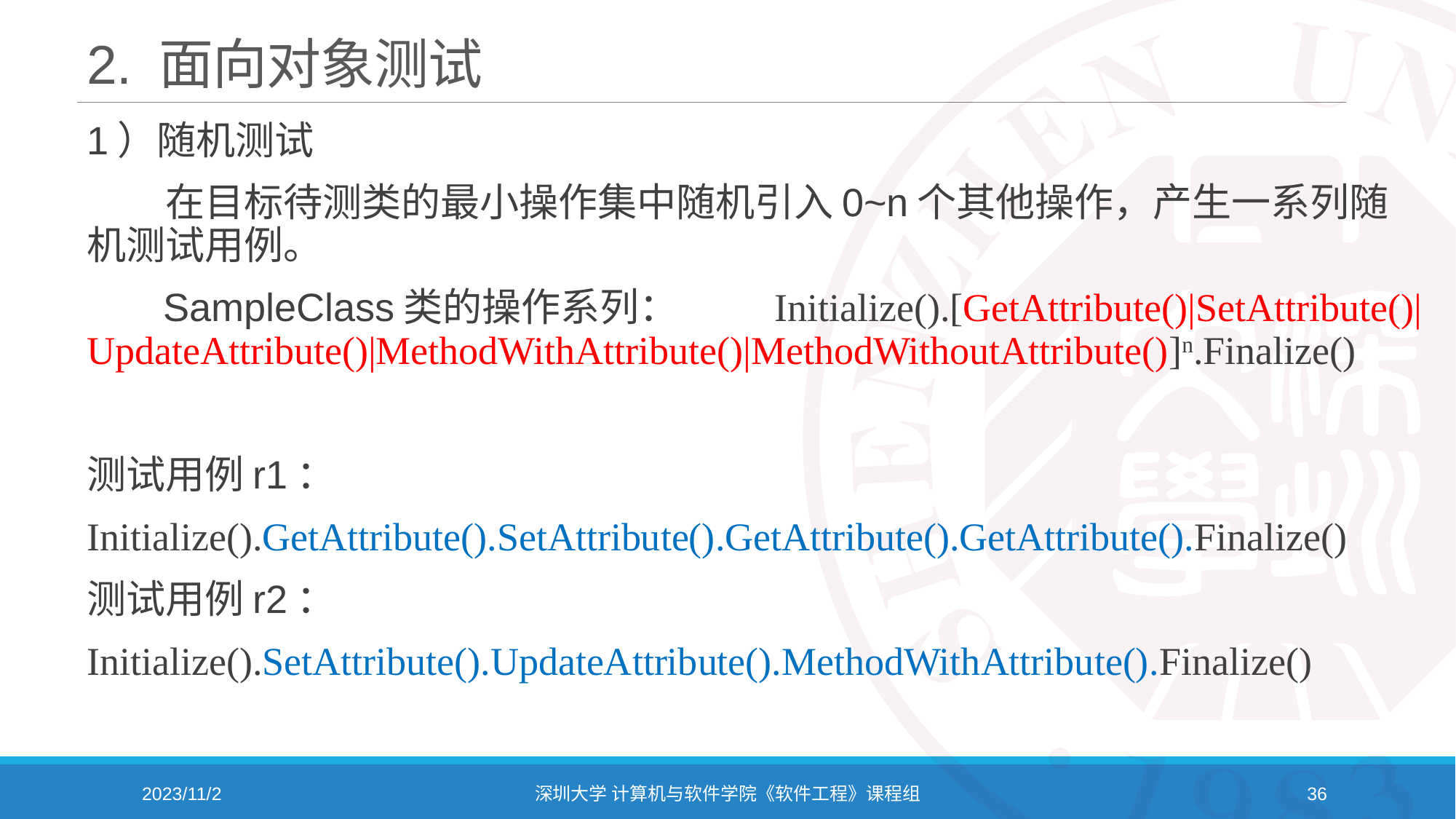

# 2. 面向对象测试
1）随机测试
        在目标待测类的最小操作集中随机引入0~n个其他操作，产生一系列随机测试用例。
       SampleClass类的操作系列：          Initialize().[GetAttribute()|SetAttribute()|UpdateAttribute()|MethodWithAttribute()|MethodWithoutAttribute()]n.Finalize()

测试用例r1：
Initialize().GetAttribute().SetAttribute().GetAttribute().GetAttribute().Finalize()
测试用例r2：
Initialize().SetAttribute().UpdateAttribute().MethodWithAttribute().Finalize()

2023/11/2
深圳大学 计算机与软件学院《软件工程》课程组
36